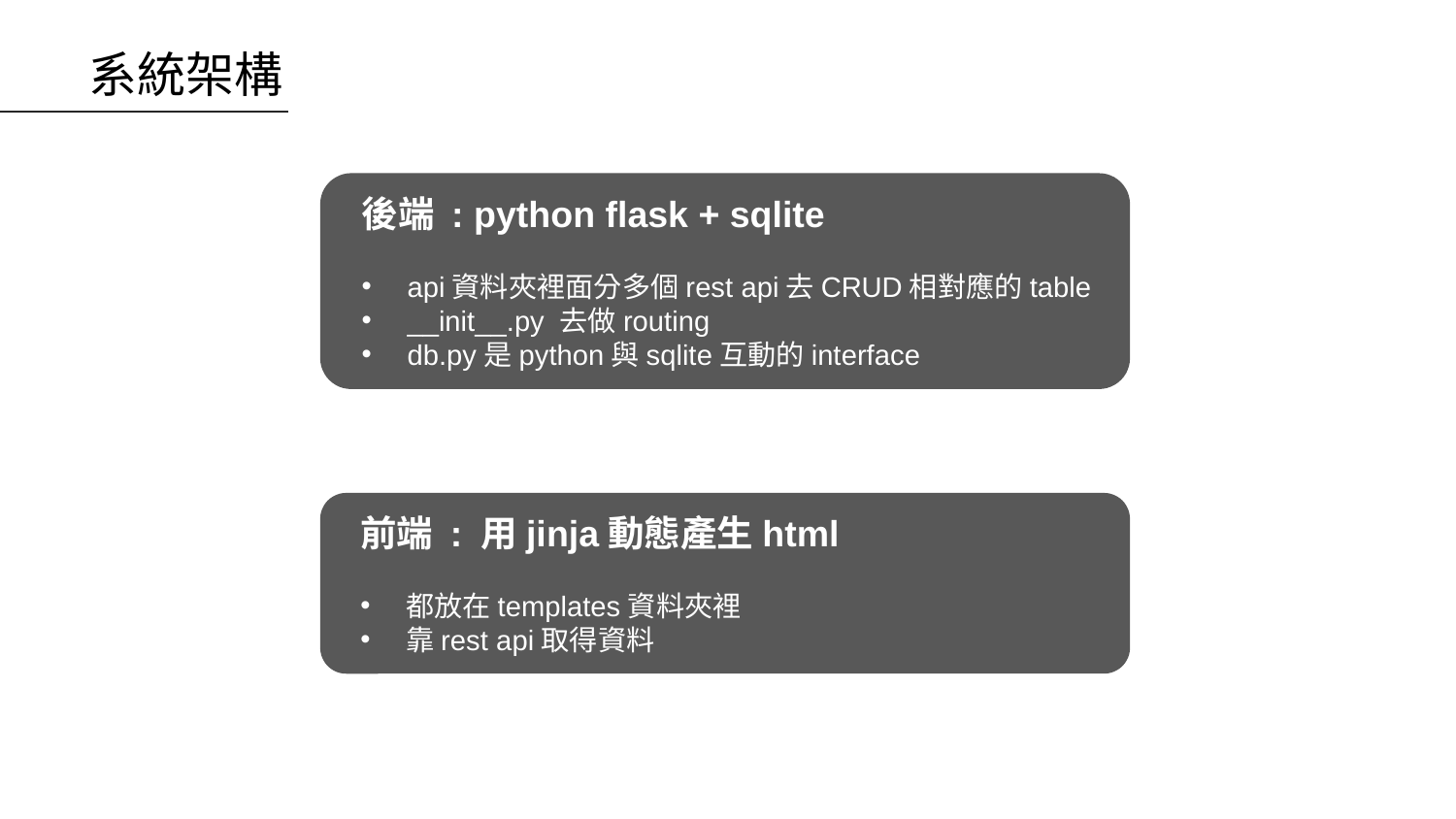

# 系統架構
後端 : python flask + sqlite

api資料夾裡面分多個rest api去CRUD相對應的table
__init__.py 去做routing
db.py是python與sqlite互動的interface
前端 : 用jinja動態產生html

都放在templates資料夾裡
靠rest api取得資料